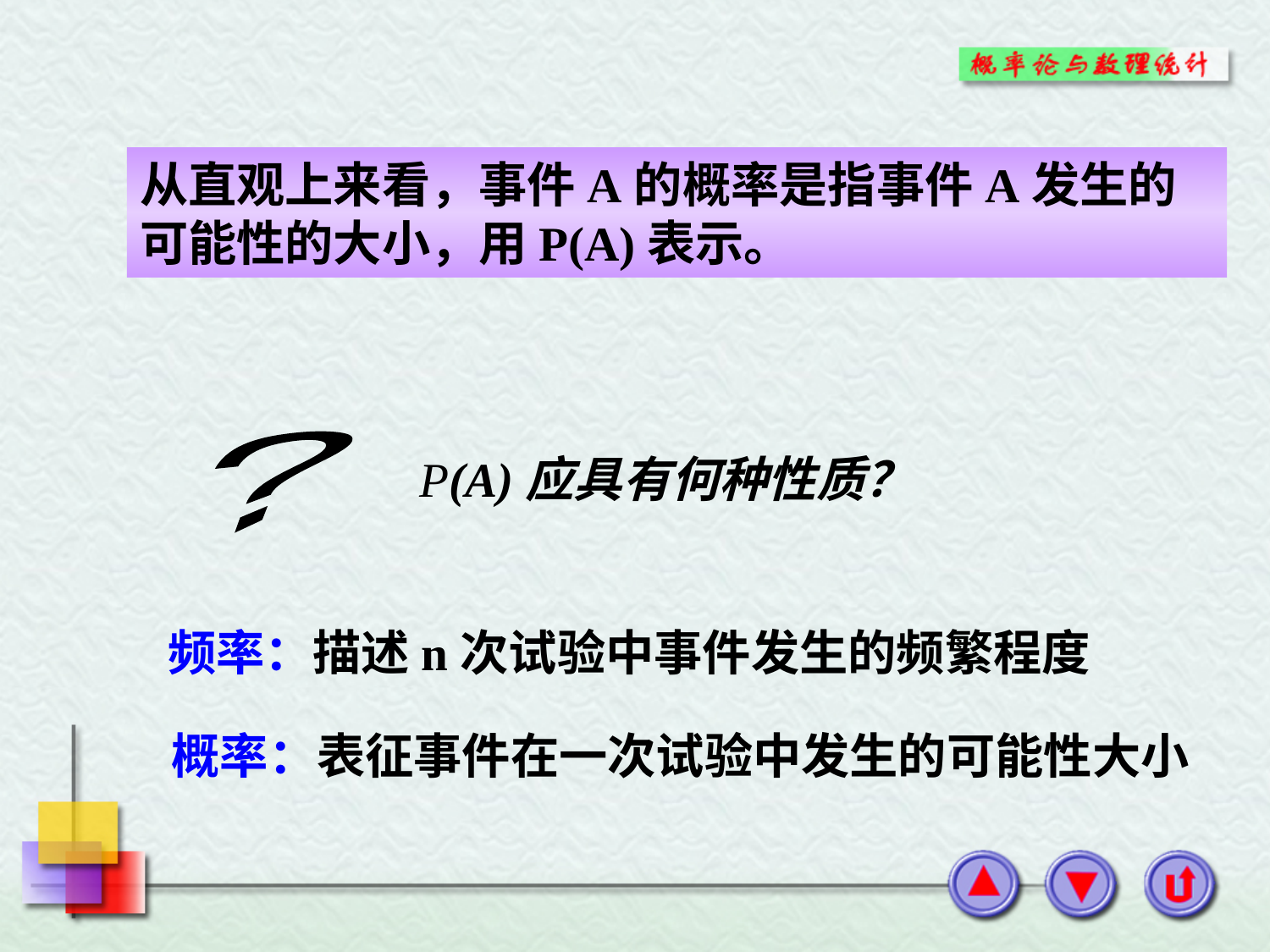

从直观上来看，事件A的概率是指事件A发生的可能性的大小，用P(A)表示。
?
P(A)应具有何种性质？
频率：描述n次试验中事件发生的频繁程度
概率：表征事件在一次试验中发生的可能性大小